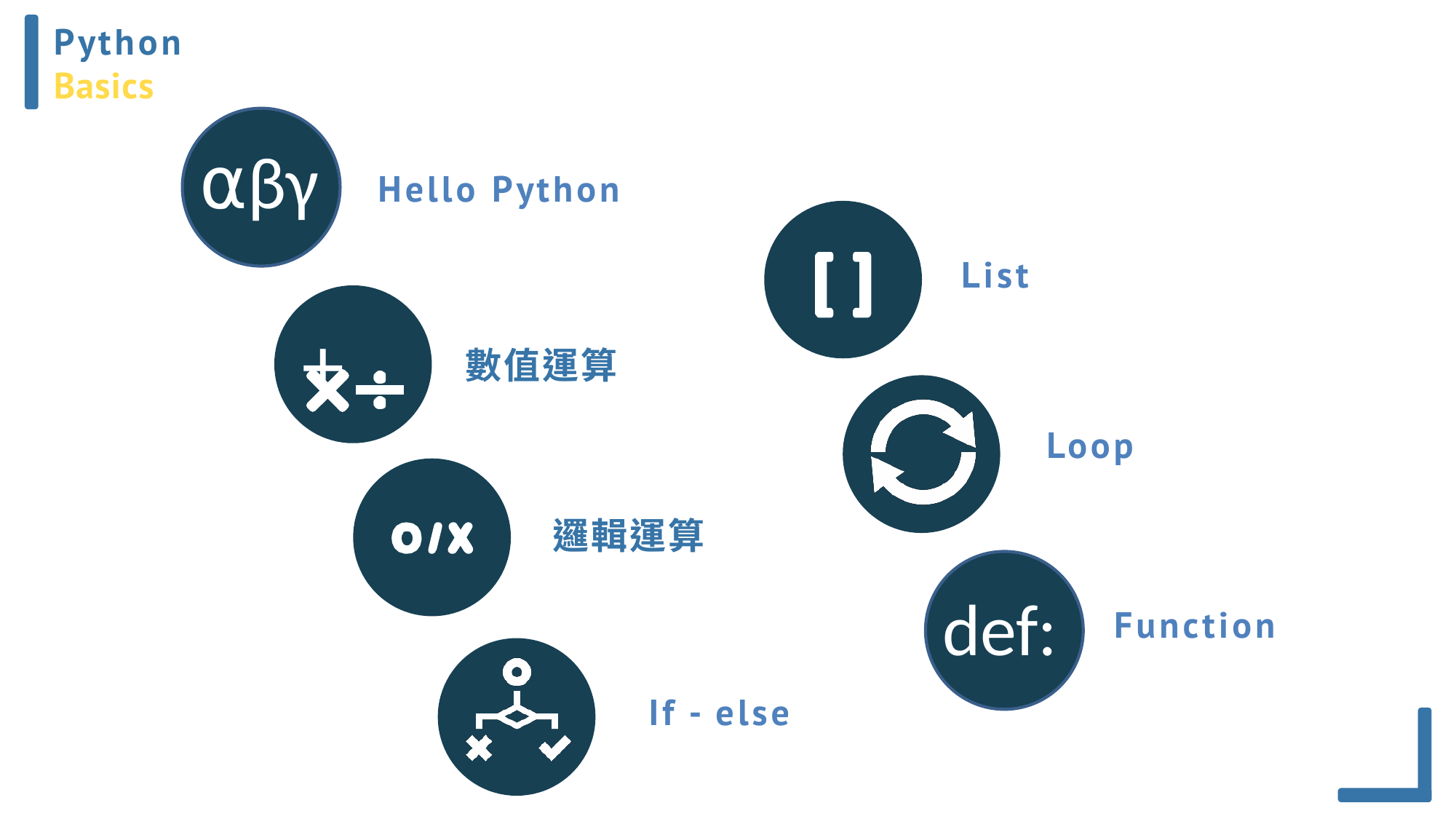

# Python
Basics

⍺βγ
Hello Python

List

+ -

數值運算

Loop

邏輯運算

def:
Function

If - else

2